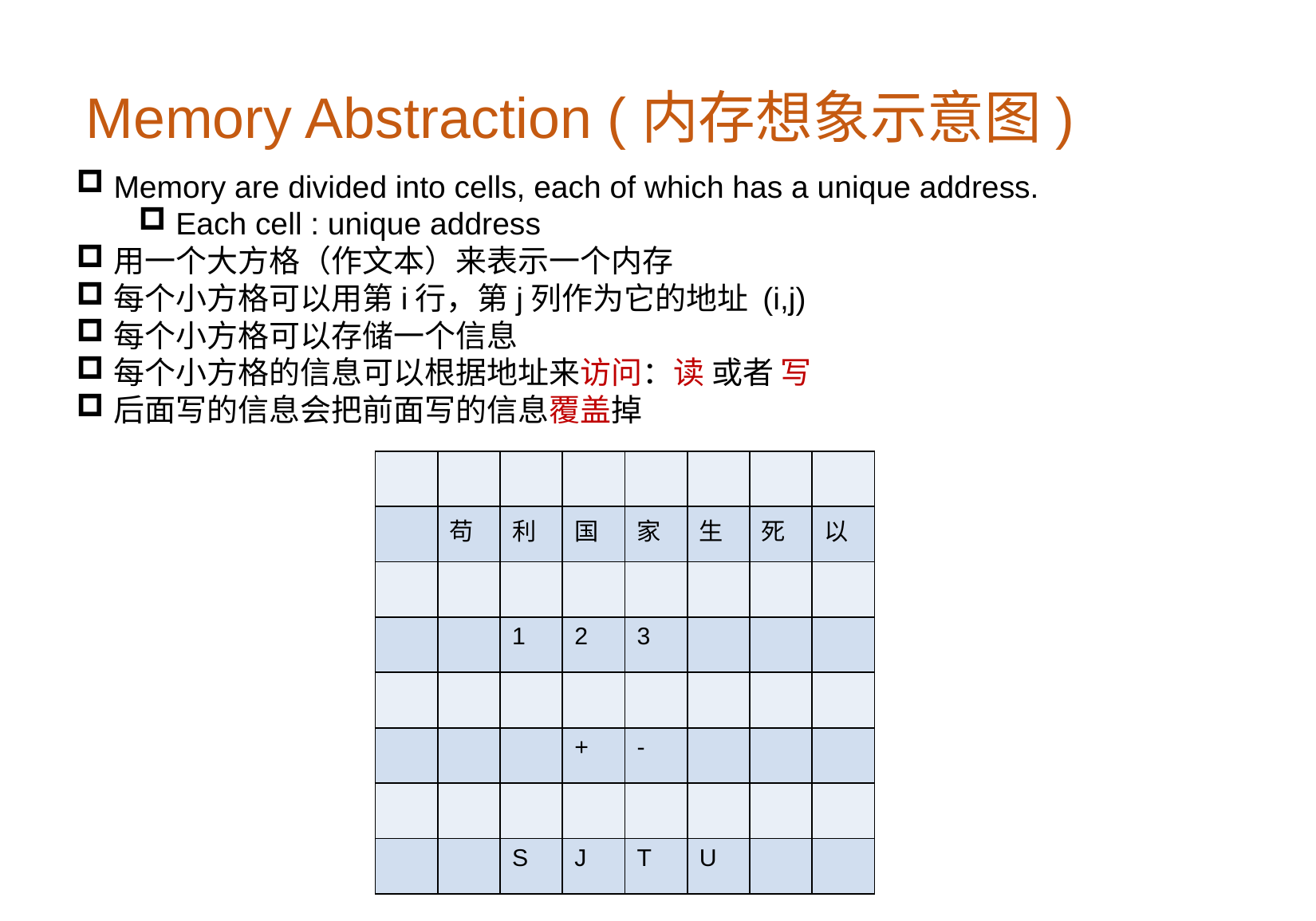

Memory Abstraction (内存想象示意图)
Memory are divided into cells, each of which has a unique address.
Each cell : unique address
用一个大方格（作文本）来表示一个内存
每个小方格可以用第i行，第j列作为它的地址 (i,j)
每个小方格可以存储一个信息
每个小方格的信息可以根据地址来访问：读 或者 写
后面写的信息会把前面写的信息覆盖掉
|  |  |  |  |  |  |  |  |
| --- | --- | --- | --- | --- | --- | --- | --- |
|  | 苟 | 利 | 国 | 家 | 生 | 死 | 以 |
|  |  |  |  |  |  |  |  |
|  |  | 1 | 2 | 3 |  |  |  |
|  |  |  |  |  |  |  |  |
|  |  |  | + | - |  |  |  |
|  |  |  |  |  |  |  |  |
|  |  | S | J | T | U |  |  |